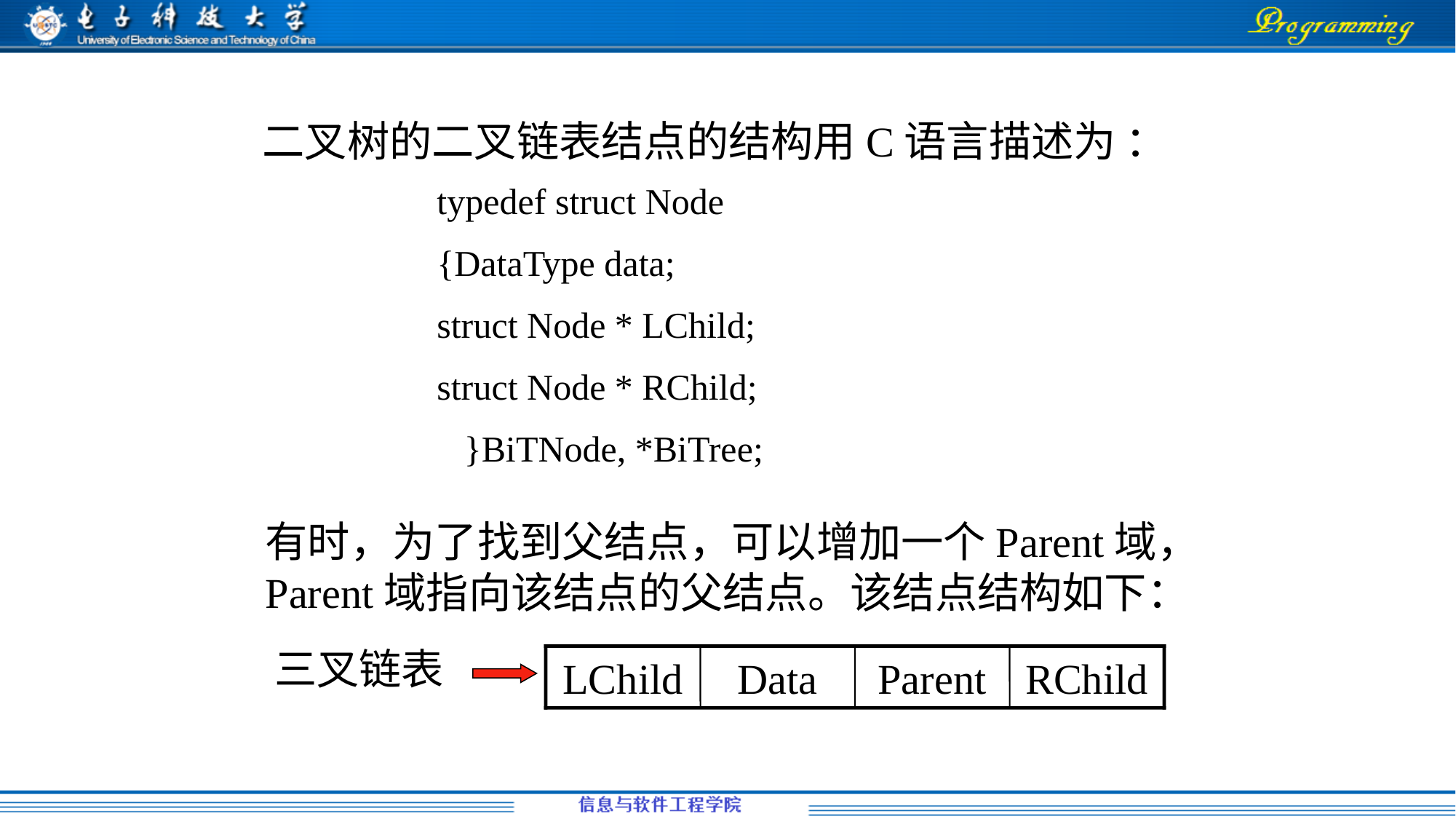

二叉树的二叉链表结点的结构用C语言描述为 ：
typedef struct Node
{DataType data;
struct Node * LChild;
struct Node * RChild;
   }BiTNode, *BiTree;
有时，为了找到父结点，可以增加一个Parent域，Parent域指向该结点的父结点。该结点结构如下：
三叉链表
LChild

Data

Parent

RChild